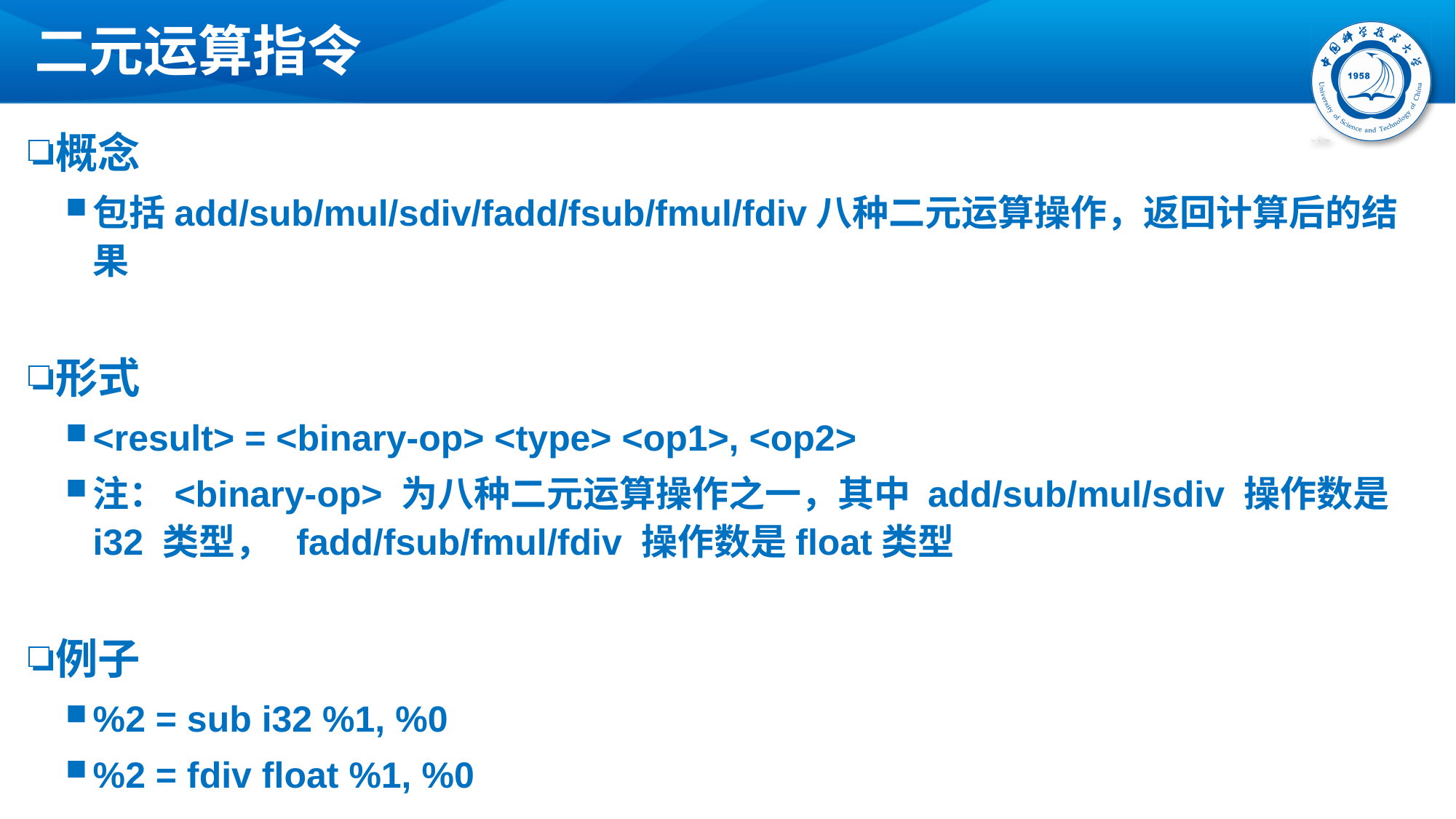

# 二元运算指令
概念
包括add/sub/mul/sdiv/fadd/fsub/fmul/fdiv八种二元运算操作，返回计算后的结果

形式
<result> = <binary-op> <type> <op1>, <op2>
注：<binary-op> 为八种二元运算操作之一，其中 add/sub/mul/sdiv 操作数是 i32 类型，  fadd/fsub/fmul/fdiv 操作数是float类型

例子
%2 = sub i32 %1, %0
%2 = fdiv float %1, %0